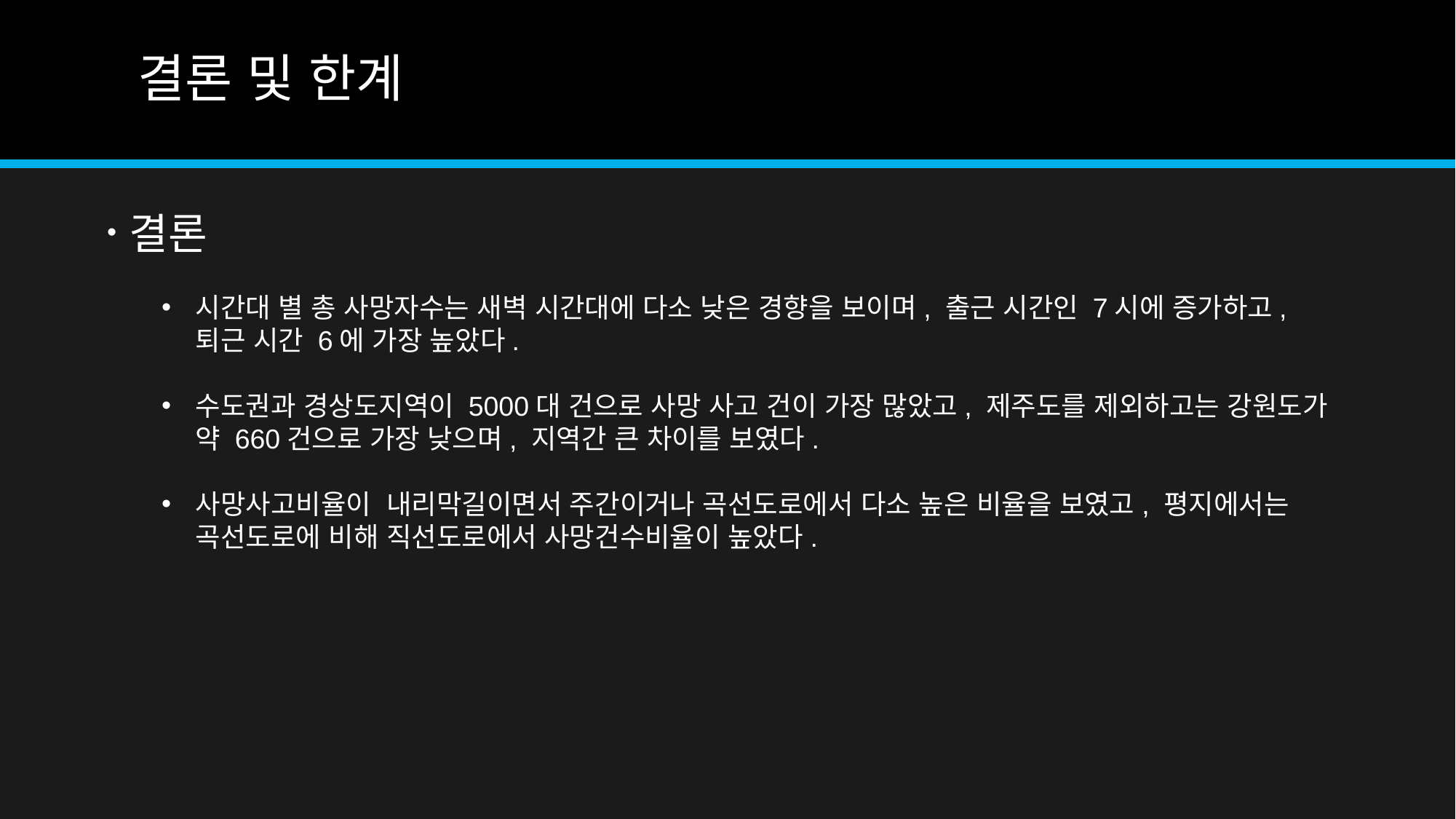

# 결론 및 한계
 결론

시간대 별 총 사망자수는 새벽 시간대에 다소 낮은 경향을 보이며, 출근 시간인 7시에 증가하고, 퇴근 시간 6에 가장 높았다.

수도권과 경상도지역이 5000대 건으로 사망 사고 건이 가장 많았고, 제주도를 제외하고는 강원도가 약 660건으로 가장 낮으며, 지역간 큰 차이를 보였다.

사망사고비율이  내리막길이면서 주간이거나 곡선도로에서 다소 높은 비율을 보였고, 평지에서는 곡선도로에 비해 직선도로에서 사망건수비율이 높았다.